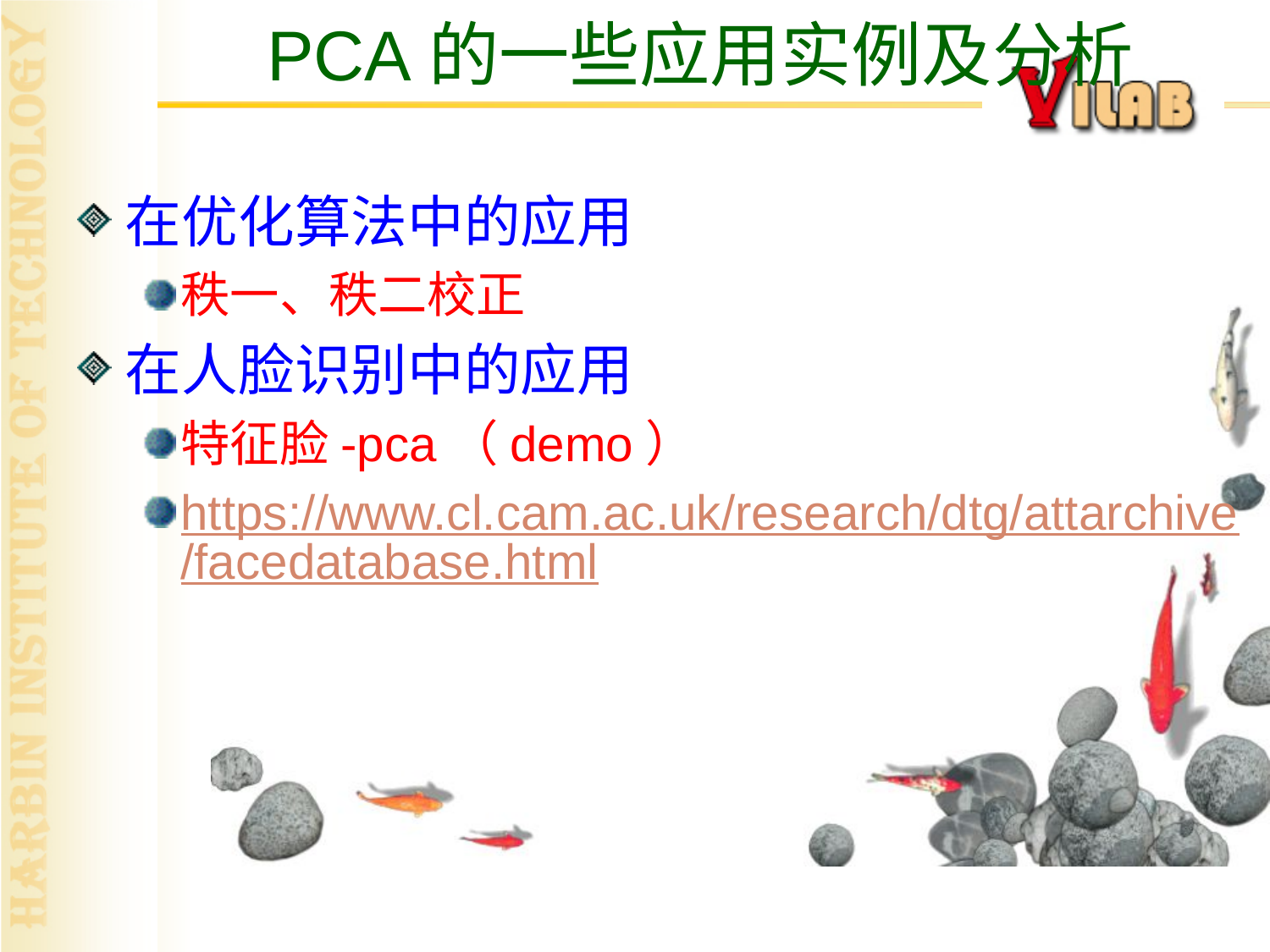

# PCA的一些应用实例及分析
在优化算法中的应用
秩一、秩二校正
在人脸识别中的应用
特征脸-pca（demo）
https://www.cl.cam.ac.uk/research/dtg/attarchive/facedatabase.html